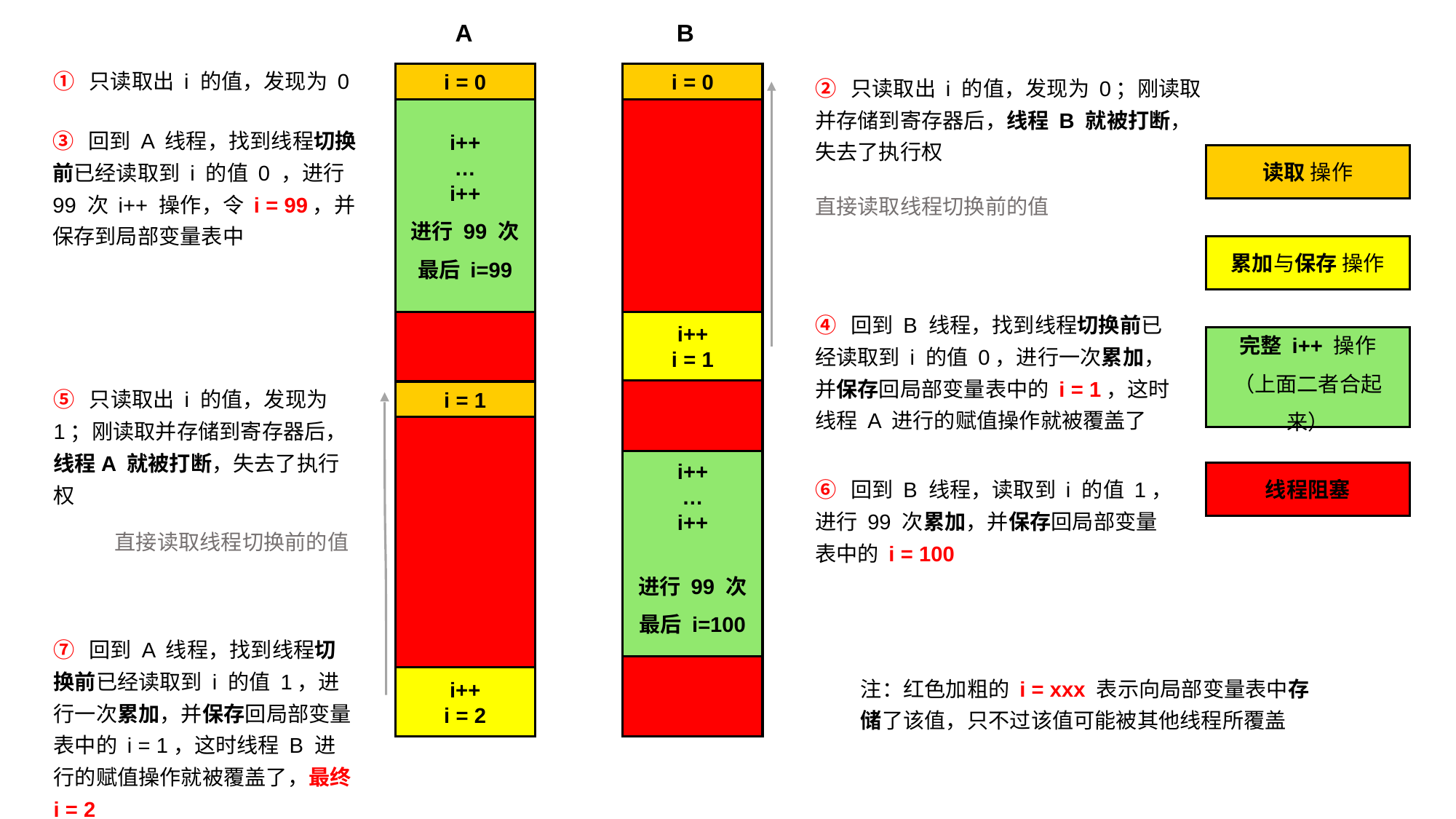

A
B
①  只读取出 i 的值，发现为 0
②  只读取出 i 的值，发现为 0；刚读取并存储到寄存器后，线程 B 就被打断，失去了执行权

i = 0

i = 0
i++
…
i++
进行 99 次
最后 i=99
③  回到 A 线程，找到线程切换前已经读取到 i 的值 0 ，进行 99 次 i++ 操作，令 i = 99，并保存到局部变量表中
读取 操作
直接读取线程切换前的值
累加与保存 操作
④  回到 B 线程，找到线程切换前已经读取到 i 的值 0，进行一次累加，并保存回局部变量表中的 i = 1，这时线程 A 进行的赋值操作就被覆盖了
i++
i = 1
完整 i++ 操作
（上面二者合起来）
⑤  只读取出 i 的值，发现为 1；刚读取并存储到寄存器后，线程A 就被打断，失去了执行权
i = 1

i++
…
i++

进行 99 次
最后 i=100

线程阻塞
⑥  回到 B 线程，读取到 i 的值 1，进行 99 次累加，并保存回局部变量表中的 i = 100
直接读取线程切换前的值
⑦  回到 A 线程，找到线程切换前已经读取到 i 的值 1，进行一次累加，并保存回局部变量表中的 i = 1，这时线程 B 进行的赋值操作就被覆盖了，最终 i = 2
注：红色加粗的 i = xxx 表示向局部变量表中存储了该值，只不过该值可能被其他线程所覆盖
i++
i = 2